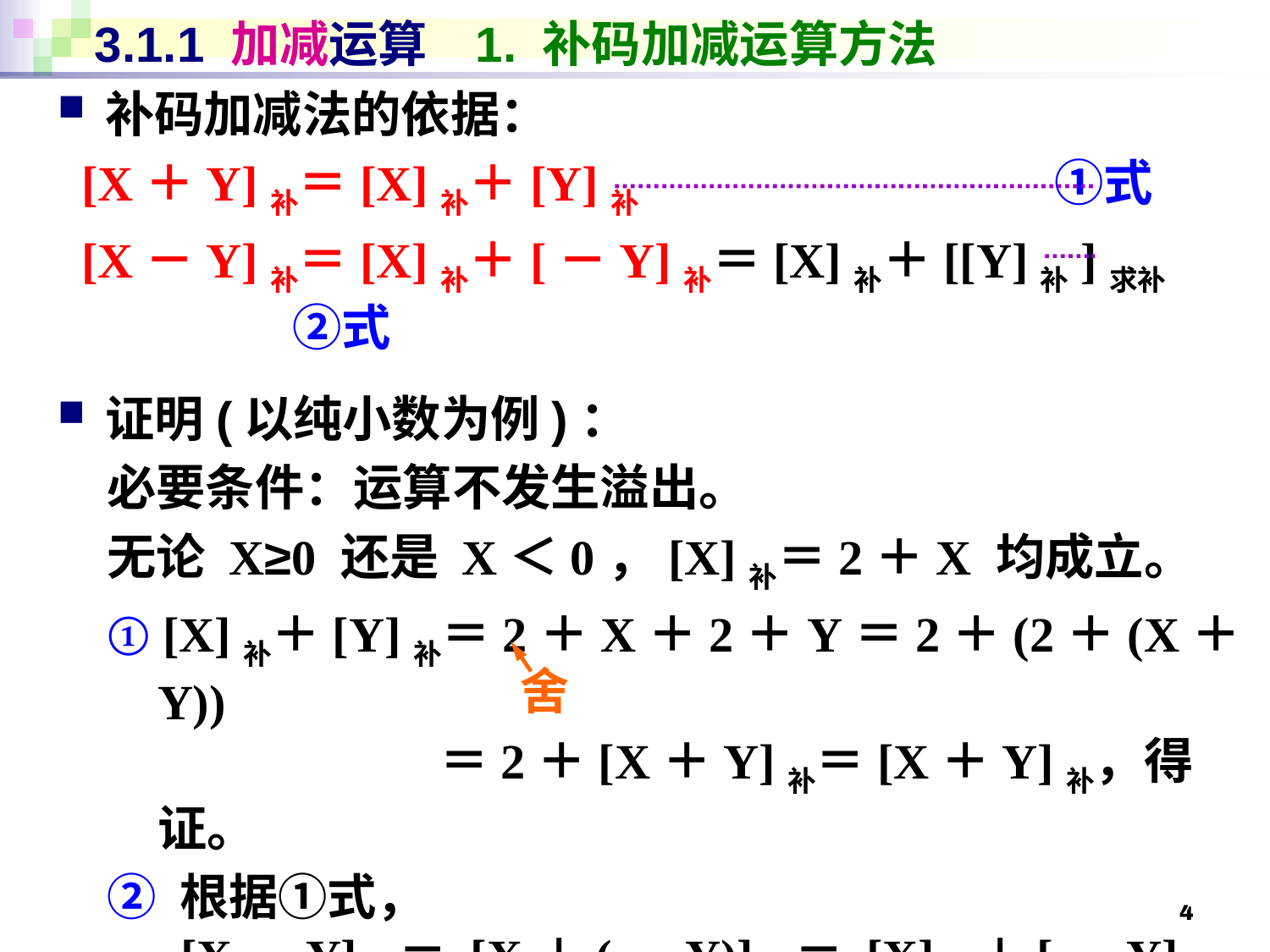

# 3.1.1 加减运算	1. 补码加减运算方法
补码加减法的依据：
[X＋Y]补＝[X]补＋[Y]补				   ①式
[X－Y]补＝[X]补＋[－Y]补＝[X]补＋[[Y]补]求补	   ②式
证明(以纯小数为例)：
必要条件：运算不发生溢出。
无论 X≥0 还是 X＜0，[X]补＝2＋X 均成立。
① [X]补＋[Y]补＝2＋X＋2＋Y＝2＋(2＋(X＋Y))
                      ＝2＋[X＋Y]补＝[X＋Y]补，得证。
② 根据①式，
 [X－Y]补＝ [X＋(－Y)]补＝ [X]补＋[－Y]补，
 得证。

舍
4